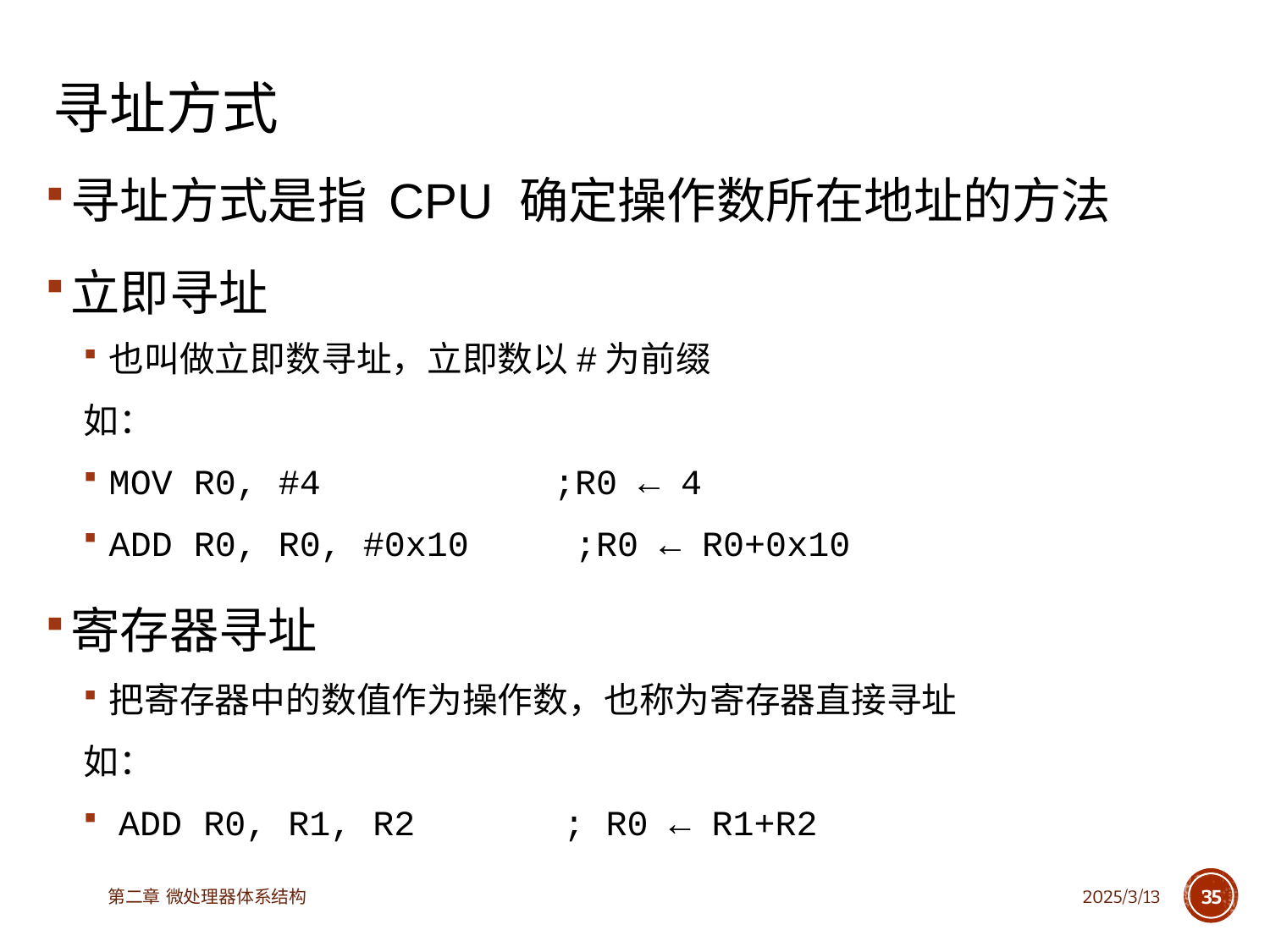

# 寻址方式
寻址方式是指 CPU 确定操作数所在地址的方法
立即寻址
也叫做立即数寻址，立即数以#为前缀
如：
MOV R0, #4           ;R0 ← 4
ADD R0, R0, #0x10     ;R0 ← R0+0x10
寄存器寻址
把寄存器中的数值作为操作数，也称为寄存器直接寻址
如：
 ADD R0, R1, R2       ; R0 ← R1+R2
第二章 微处理器体系结构
2025/3/13
35